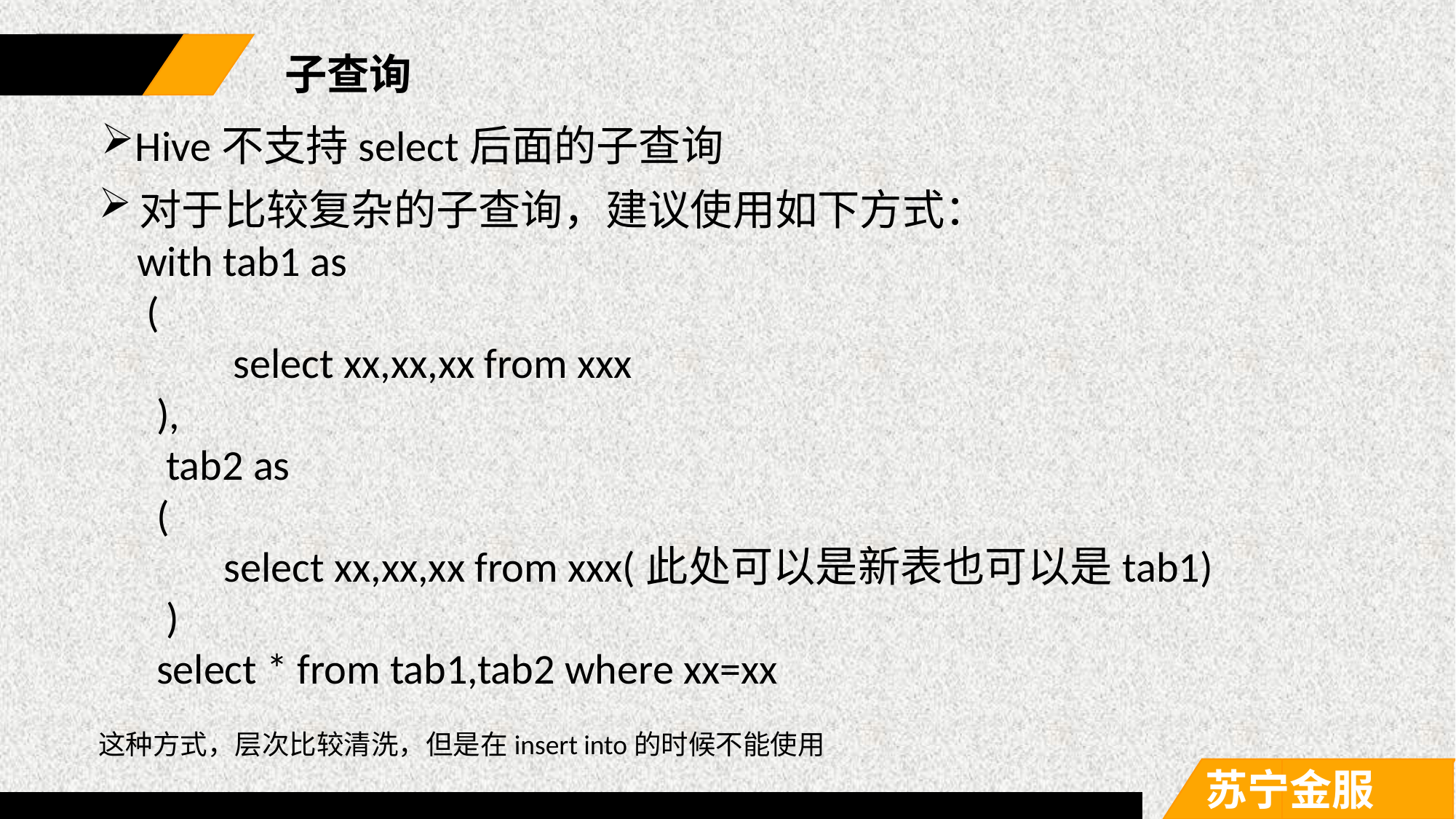

子查询
Hive不支持select后面的子查询
对于比较复杂的子查询，建议使用如下方式：
    with tab1 as
     (
              select xx,xx,xx from xxx
      ),
       tab2 as
      (
             select xx,xx,xx from xxx(此处可以是新表也可以是tab1)
       )
      select * from tab1,tab2 where xx=xx
这种方式，层次比较清洗，但是在insert into的时候不能使用